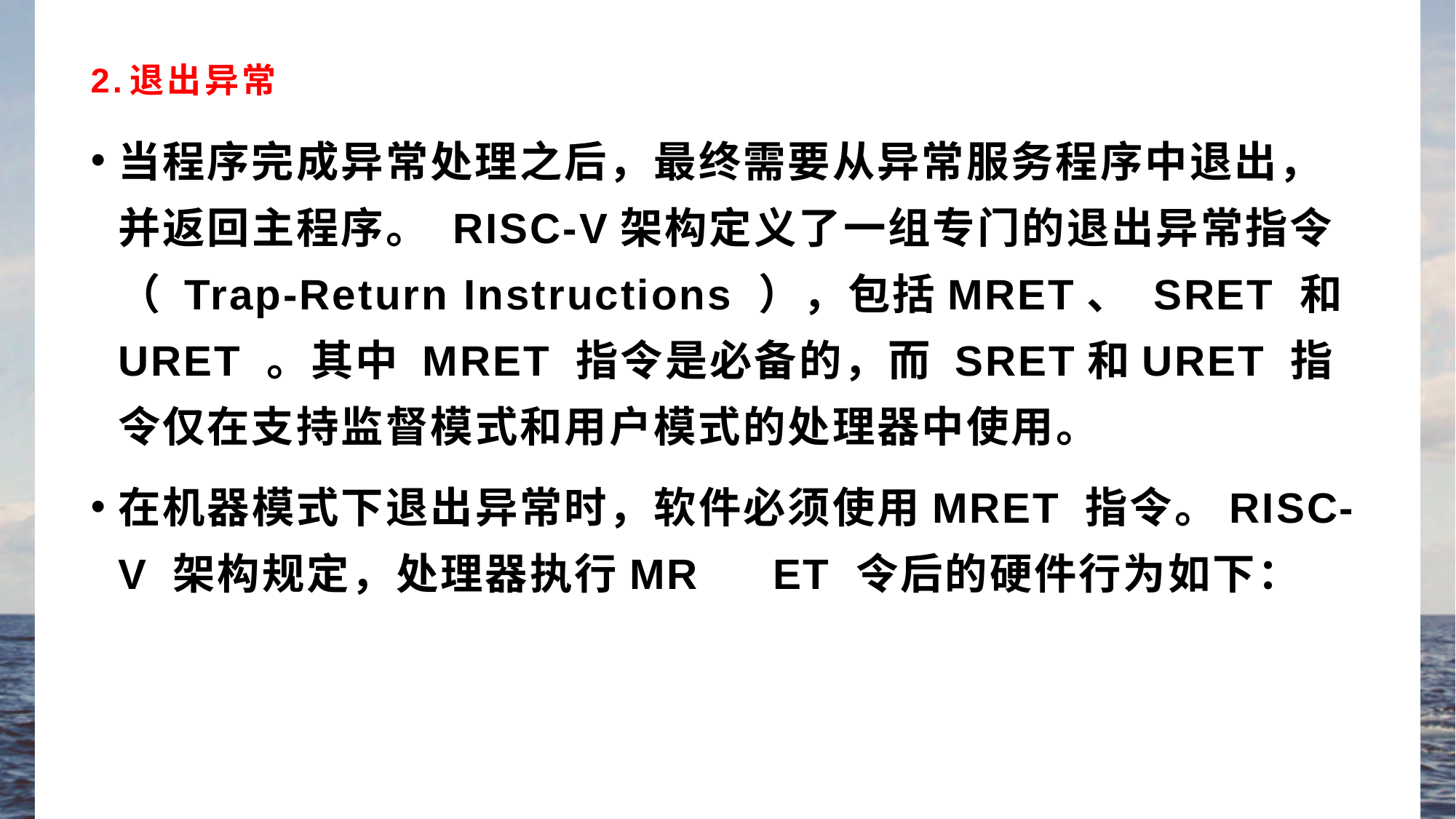

# 2.退出异常
当程序完成异常处理之后，最终需要从异常服务程序中退出，并返回主程序。 RISC-V架构定义了一组专门的退出异常指令（ Trap-Return Instructions ），包括MRET、 SRET 和URET 。其中 MRET 指令是必备的，而 SRET和URET 指令仅在支持监督模式和用户模式的处理器中使用。
在机器模式下退出异常时，软件必须使用MRET 指令。RISC-V 架构规定，处理器执行MR	ET 令后的硬件行为如下：